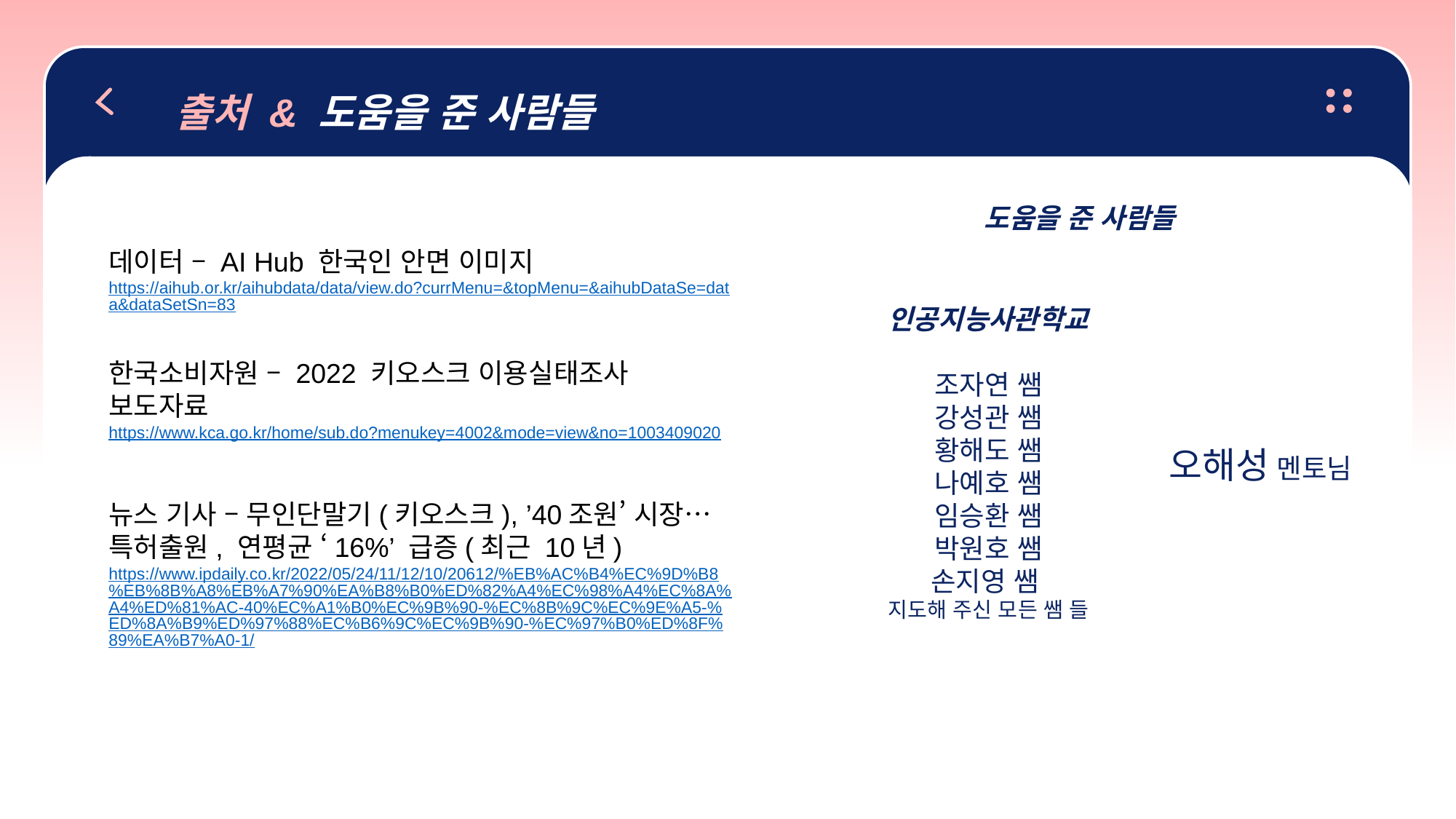

출처 & 도움을 준 사람들

도움을 준 사람들
데이터 – AI Hub 한국인 안면 이미지
https://aihub.or.kr/aihubdata/data/view.do?currMenu=&topMenu=&aihubDataSe=data&dataSetSn=83
인공지능사관학교

조자연 쌤
강성관 쌤
황해도 쌤
나예호 쌤
임승환 쌤
박원호 쌤
손지영 쌤
지도해 주신 모든 쌤 들

한국소비자원 – 2022 키오스크 이용실태조사 보도자료
https://www.kca.go.kr/home/sub.do?menukey=4002&mode=view&no=1003409020
오해성 멘토님

뉴스 기사 – 무인단말기(키오스크), ’40조원’ 시장…특허출원, 연평균 ‘16%’ 급증(최근 10년)
https://www.ipdaily.co.kr/2022/05/24/11/12/10/20612/%EB%AC%B4%EC%9D%B8%EB%8B%A8%EB%A7%90%EA%B8%B0%ED%82%A4%EC%98%A4%EC%8A%A4%ED%81%AC-40%EC%A1%B0%EC%9B%90-%EC%8B%9C%EC%9E%A5-%ED%8A%B9%ED%97%88%EC%B6%9C%EC%9B%90-%EC%97%B0%ED%8F%89%EA%B7%A0-1/